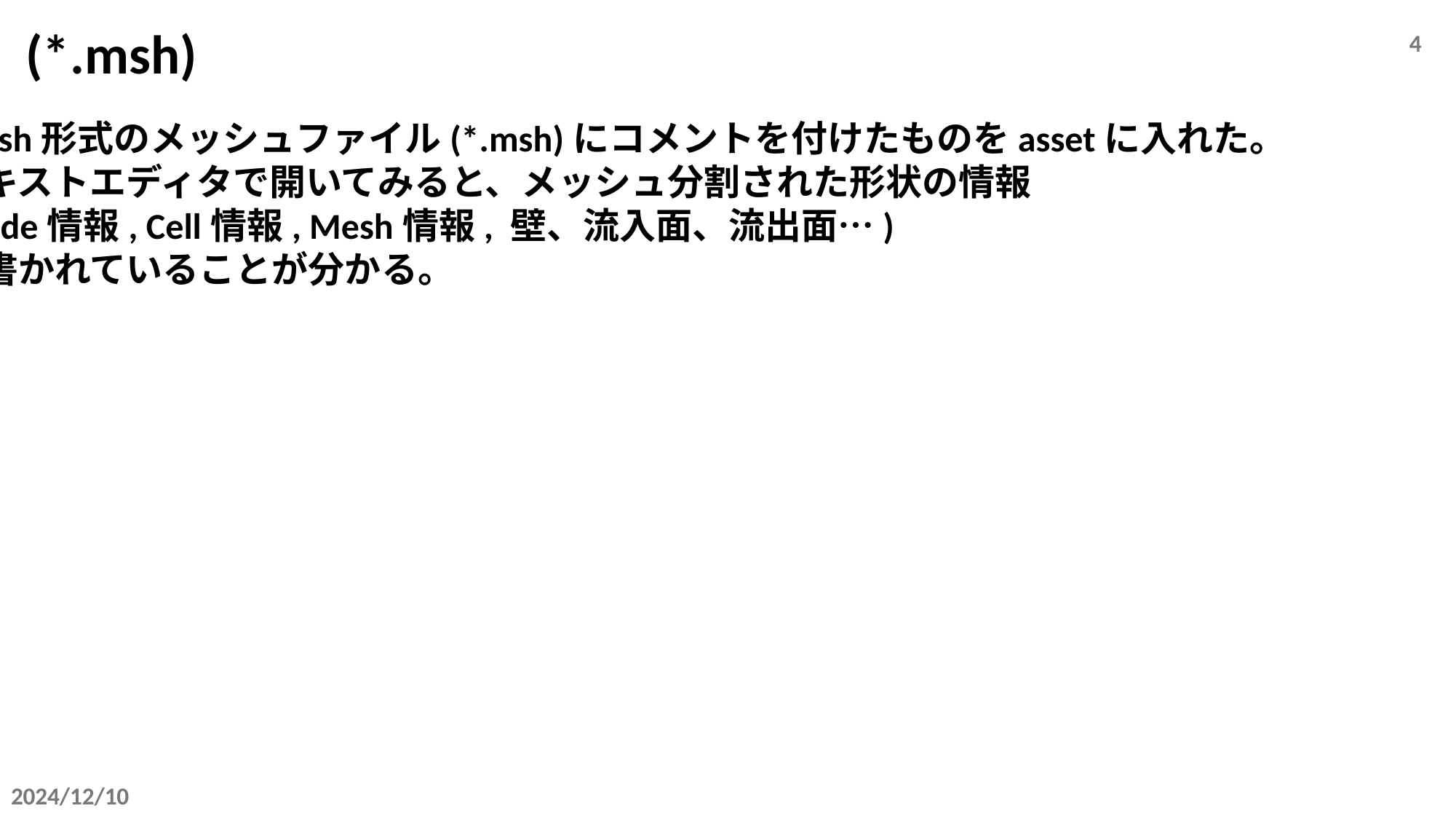

(*.msh)
4
Gmsh形式のメッシュファイル(*.msh)にコメントを付けたものをassetに入れた。
テキストエディタで開いてみると、メッシュ分割された形状の情報
(Node情報, Cell情報, Mesh情報, 壁、流入面、流出面…)
が書かれていることが分かる。

2024/12/10